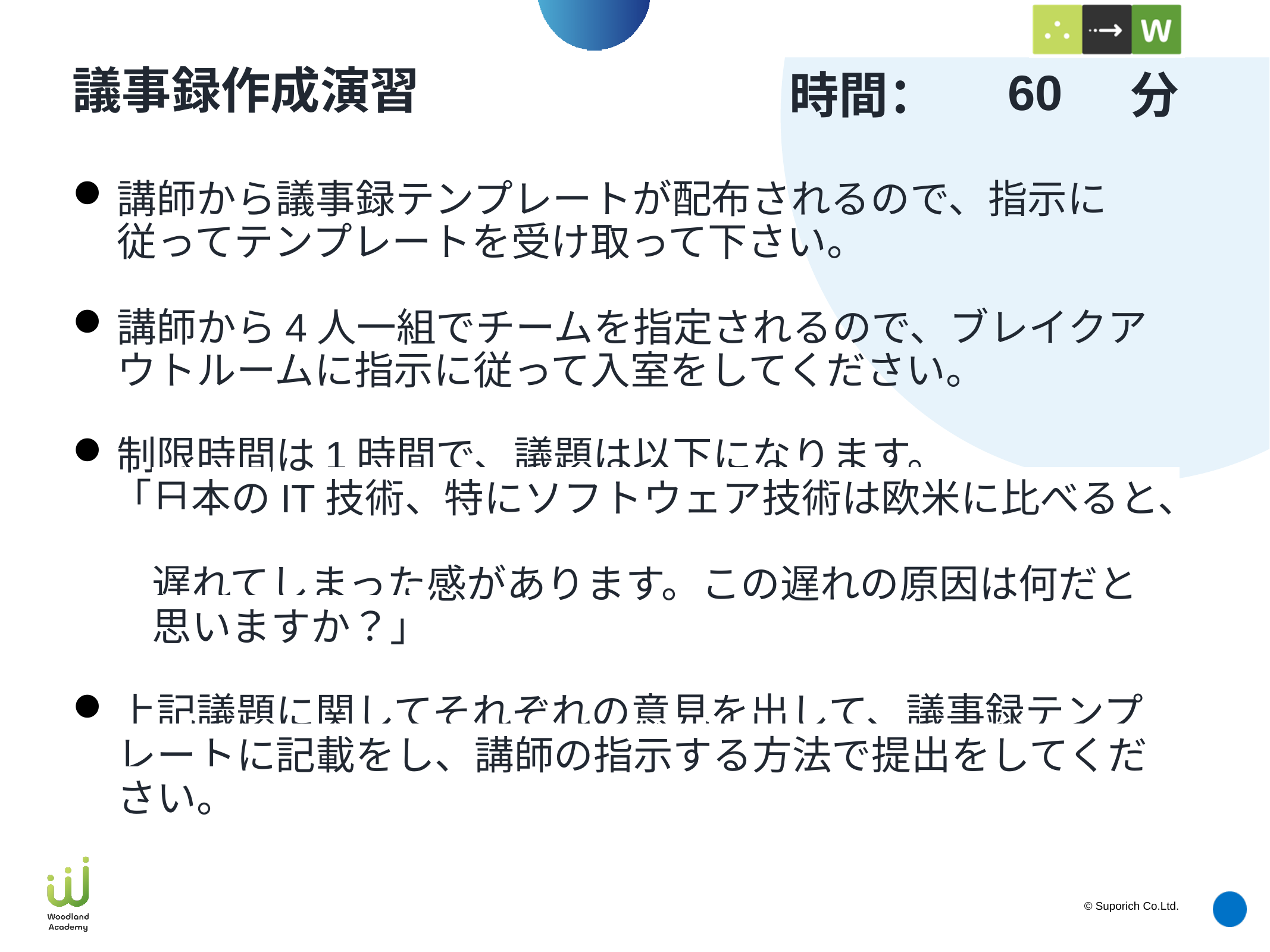

60
# 議事録作成演習
講師から議事録テンプレートが配布されるので、指示に従ってテンプレートを受け取って下さい。

講師から4人一組でチームを指定されるので、ブレイクアウトルームに指示に従って入室をしてください。

制限時間は1時間で、議題は以下になります。
　「日本のIT技術、特にソフトウェア技術は欧米に比べると、
　　遅れてしまった感があります。この遅れの原因は何だと
　　思いますか？」

上記議題に関してそれぞれの意見を出して、議事録テンプレートに記載をし、講師の指示する方法で提出をしてください。